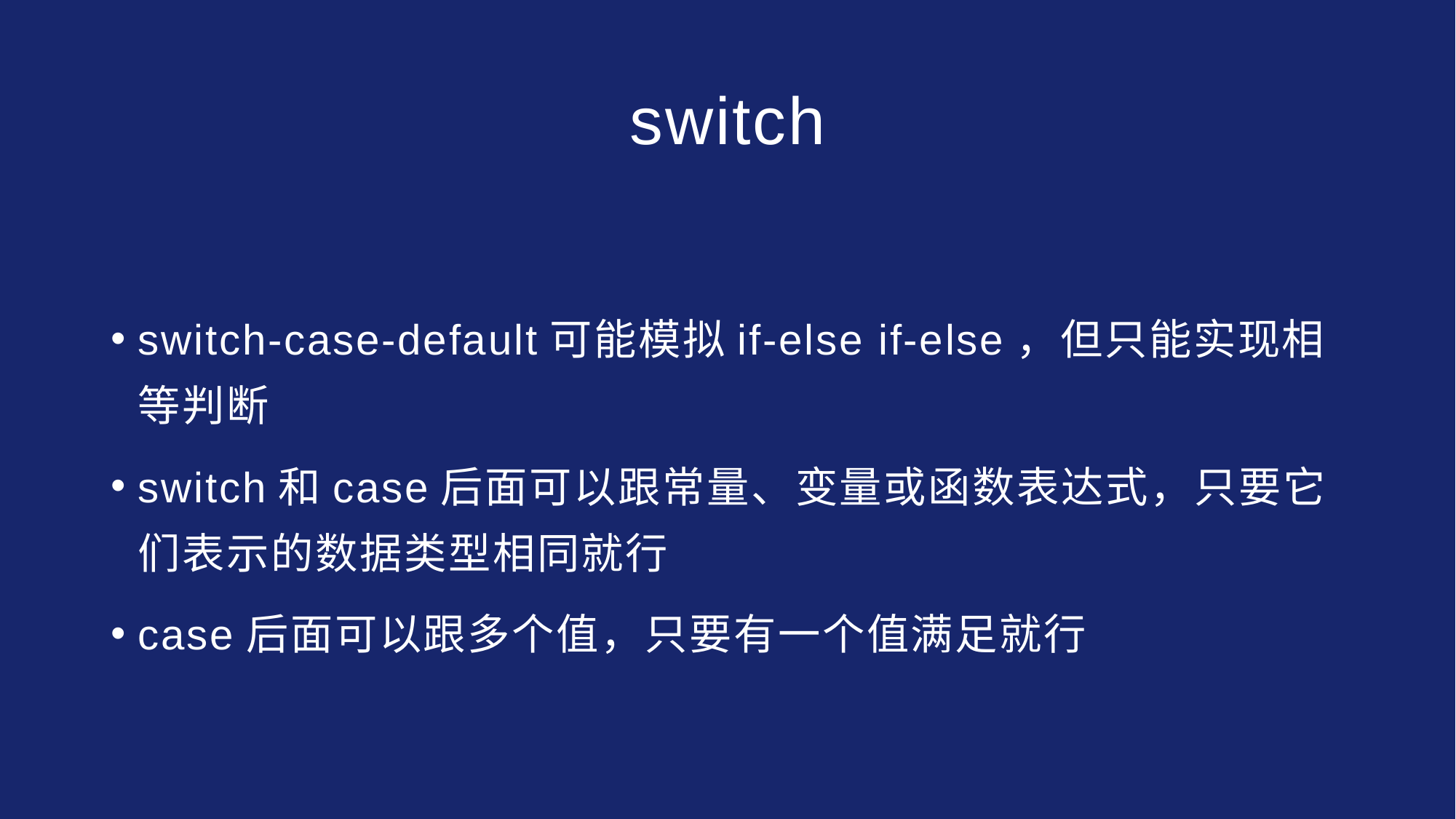

# switch
switch-case-default可能模拟if-else if-else，但只能实现相等判断
switch和case后面可以跟常量、变量或函数表达式，只要它们表示的数据类型相同就行
case后面可以跟多个值，只要有一个值满足就行